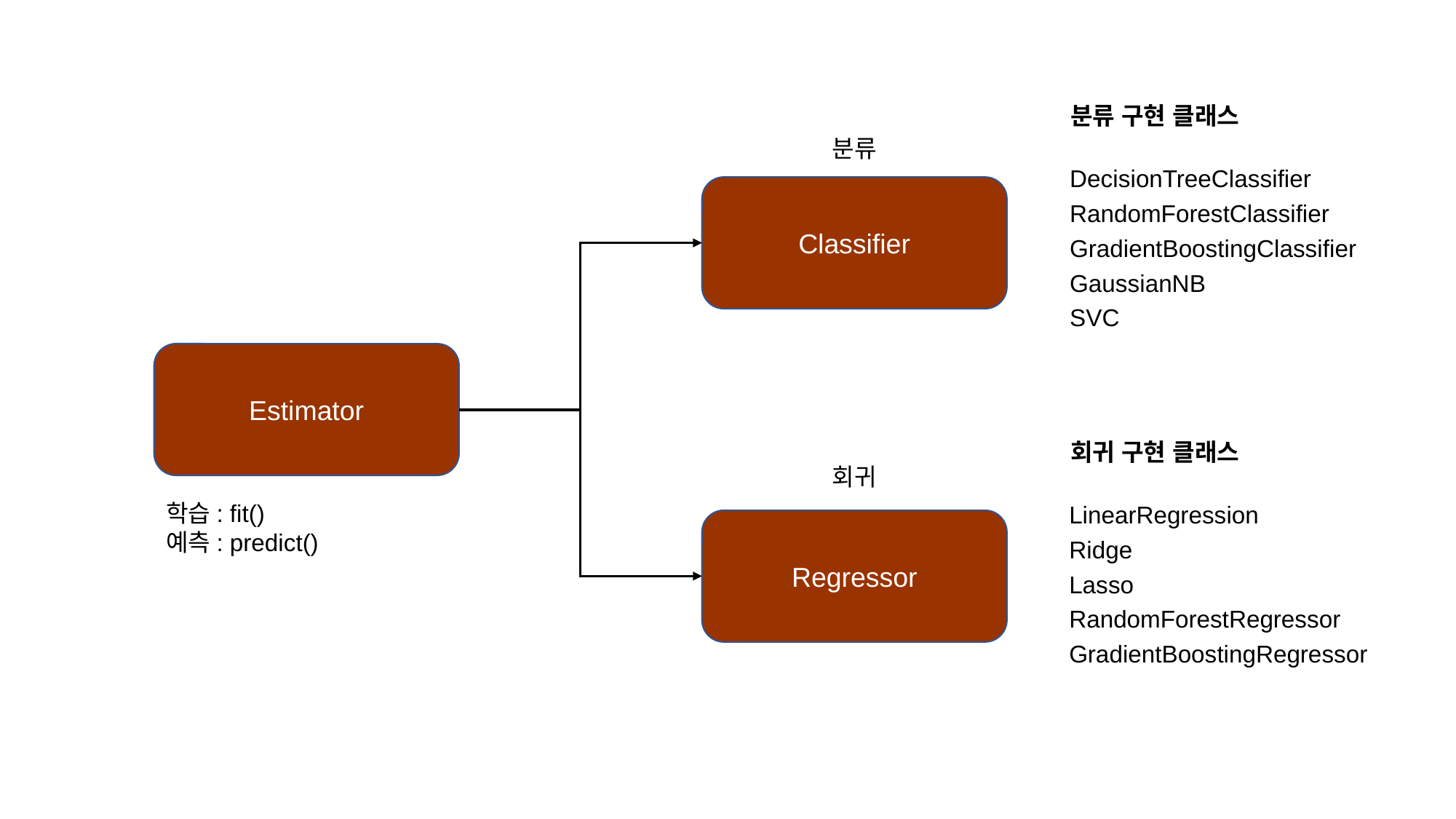

분류 구현 클래스
분류
DecisionTreeClassifier
RandomForestClassifier
GradientBoostingClassifier
GaussianNB
SVC
Classifier
Estimator
회귀 구현 클래스
회귀
LinearRegression
Ridge
Lasso
RandomForestRegressor
GradientBoostingRegressor
학습: fit()
예측: predict()
Regressor